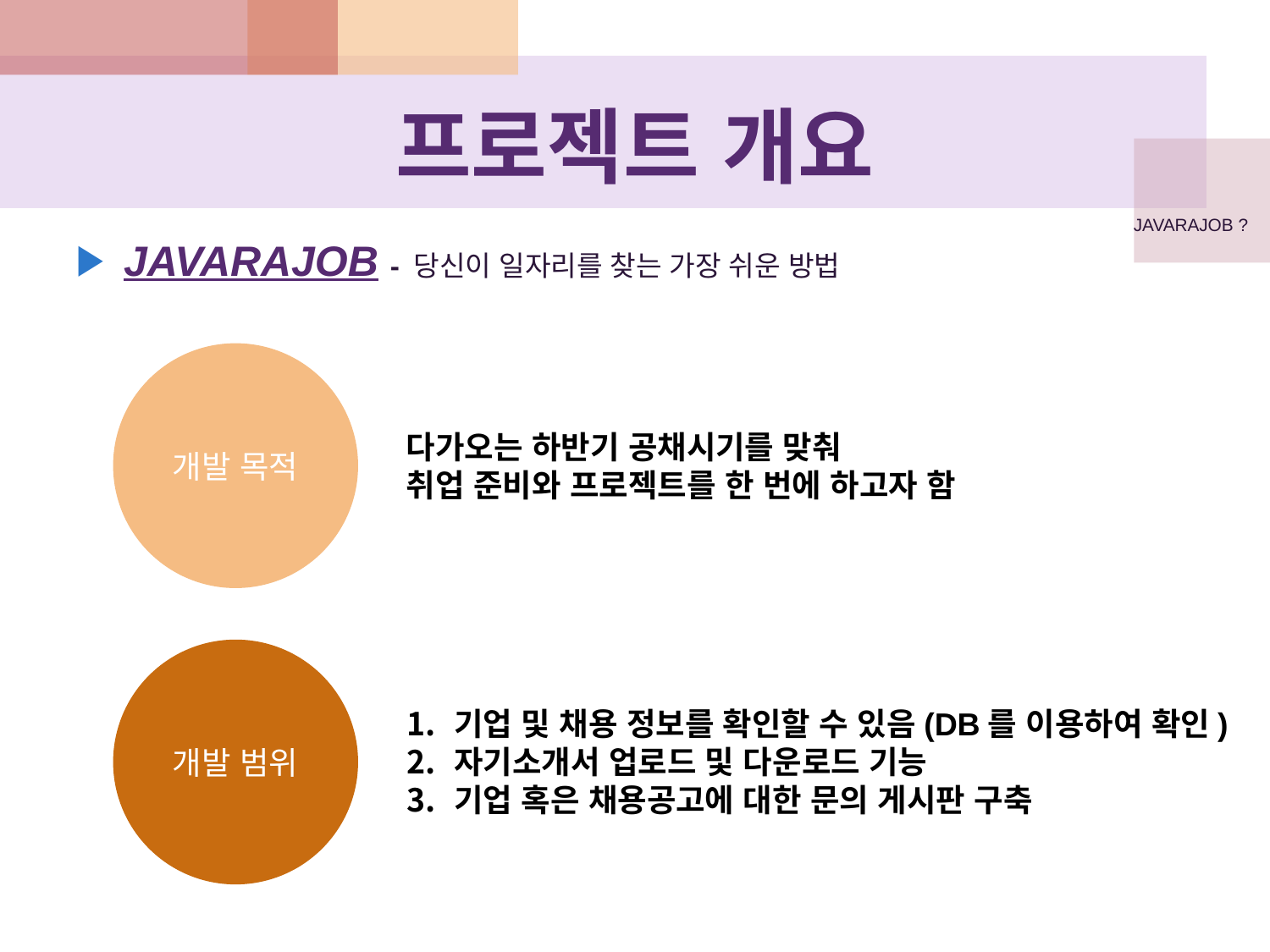

# 프로젝트 개요
JAVARAJOB ?
JAVARAJOB - 당신이 일자리를 찾는 가장 쉬운 방법
개발 목적
다가오는 하반기 공채시기를 맞춰
취업 준비와 프로젝트를 한 번에 하고자 함

개발 범위
기업 및 채용 정보를 확인할 수 있음(DB를 이용하여 확인)
자기소개서 업로드 및 다운로드 기능
기업 혹은 채용공고에 대한 문의 게시판 구축